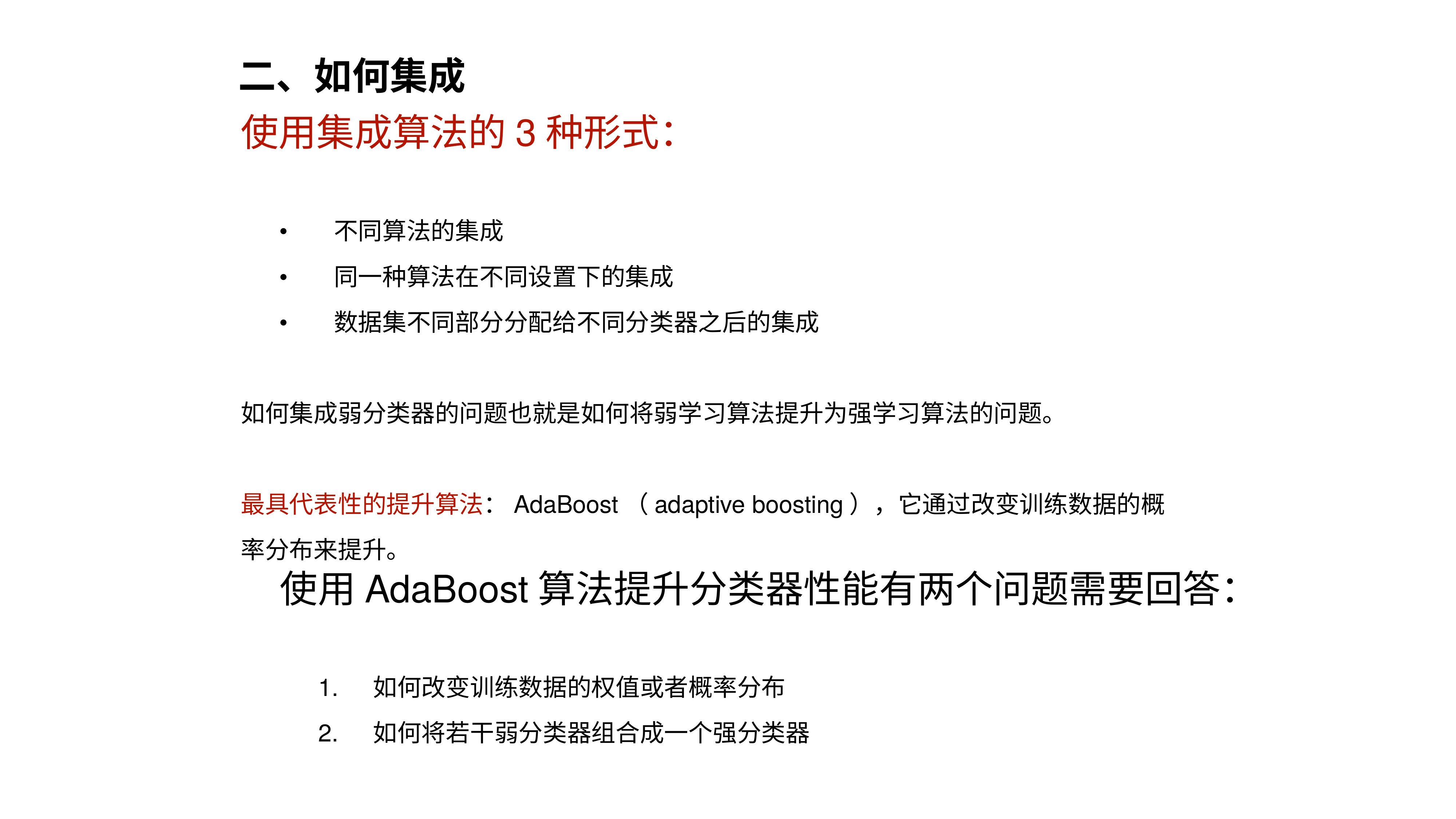

二、如何集成
使用集成算法的3种形式：

	•	不同算法的集成
	•	同一种算法在不同设置下的集成
	•	数据集不同部分分配给不同分类器之后的集成

如何集成弱分类器的问题也就是如何将弱学习算法提升为强学习算法的问题。

最具代表性的提升算法：AdaBoost（adaptive boosting），它通过改变训练数据的概
率分布来提升。
使用AdaBoost算法提升分类器性能有两个问题需要回答：

	1.	如何改变训练数据的权值或者概率分布
	2.	如何将若干弱分类器组合成一个强分类器